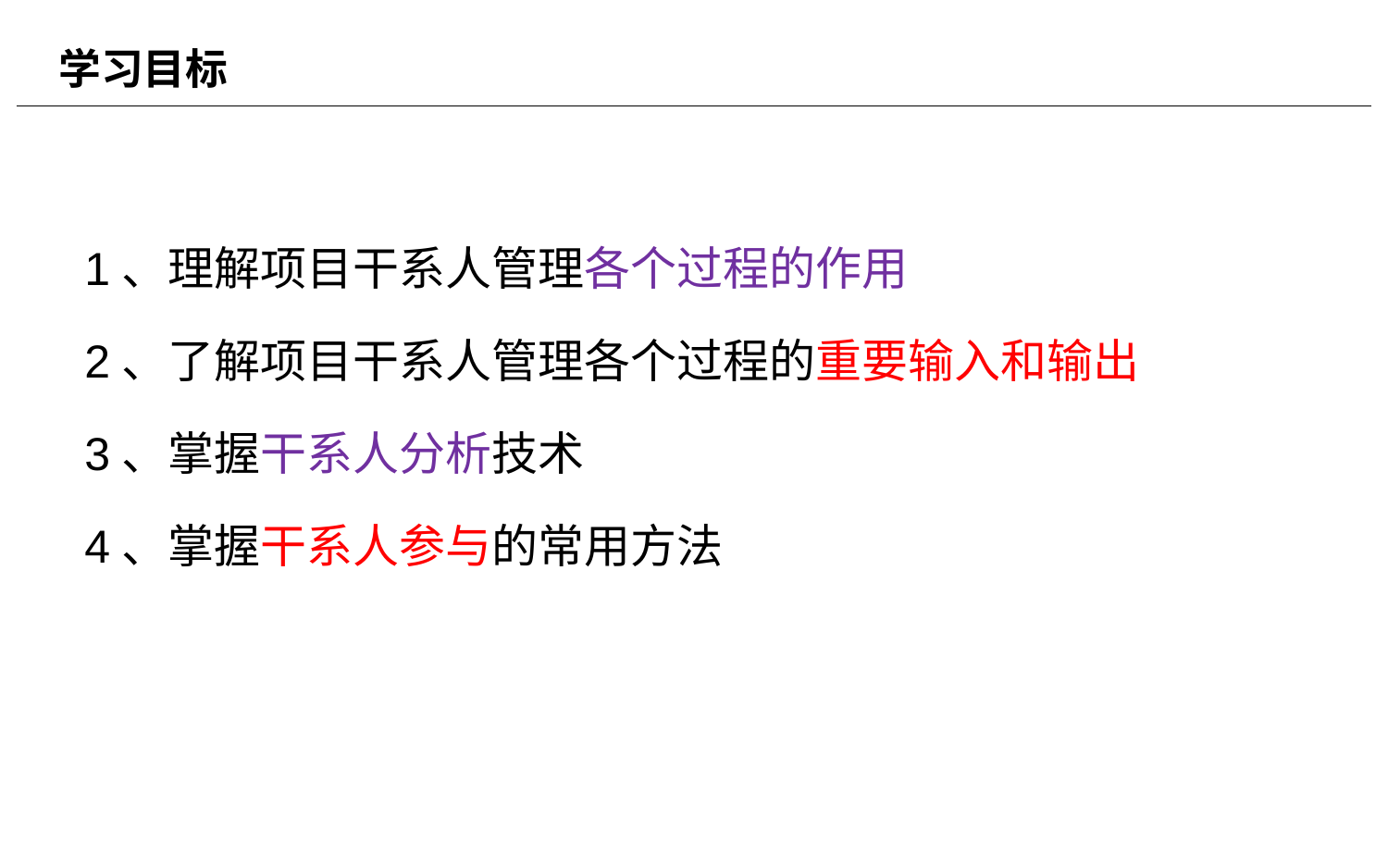

# 学习目标
1、理解项目干系人管理各个过程的作用
2、了解项目干系人管理各个过程的重要输入和输出
3、掌握干系人分析技术
4、掌握干系人参与的常用方法